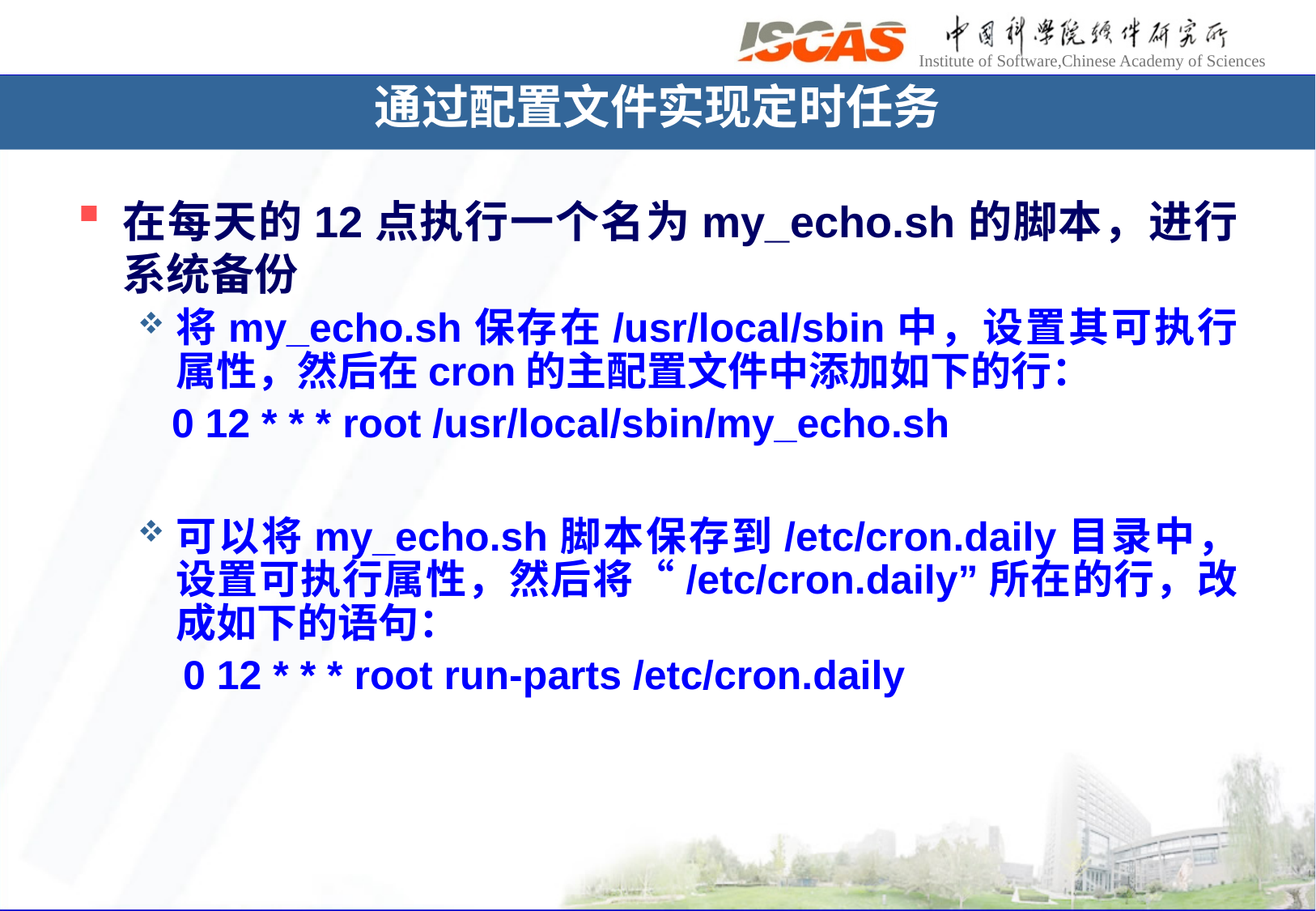

# 通过配置文件实现定时任务
在每天的12点执行一个名为my_echo.sh的脚本，进行系统备份
将my_echo.sh保存在/usr/local/sbin中，设置其可执行属性，然后在cron的主配置文件中添加如下的行：
   0 12 * * * root /usr/local/sbin/my_echo.sh

可以将my_echo.sh脚本保存到/etc/cron.daily目录中，设置可执行属性，然后将“/etc/cron.daily”所在的行，改成如下的语句：
    0 12 * * * root run-parts /etc/cron.daily